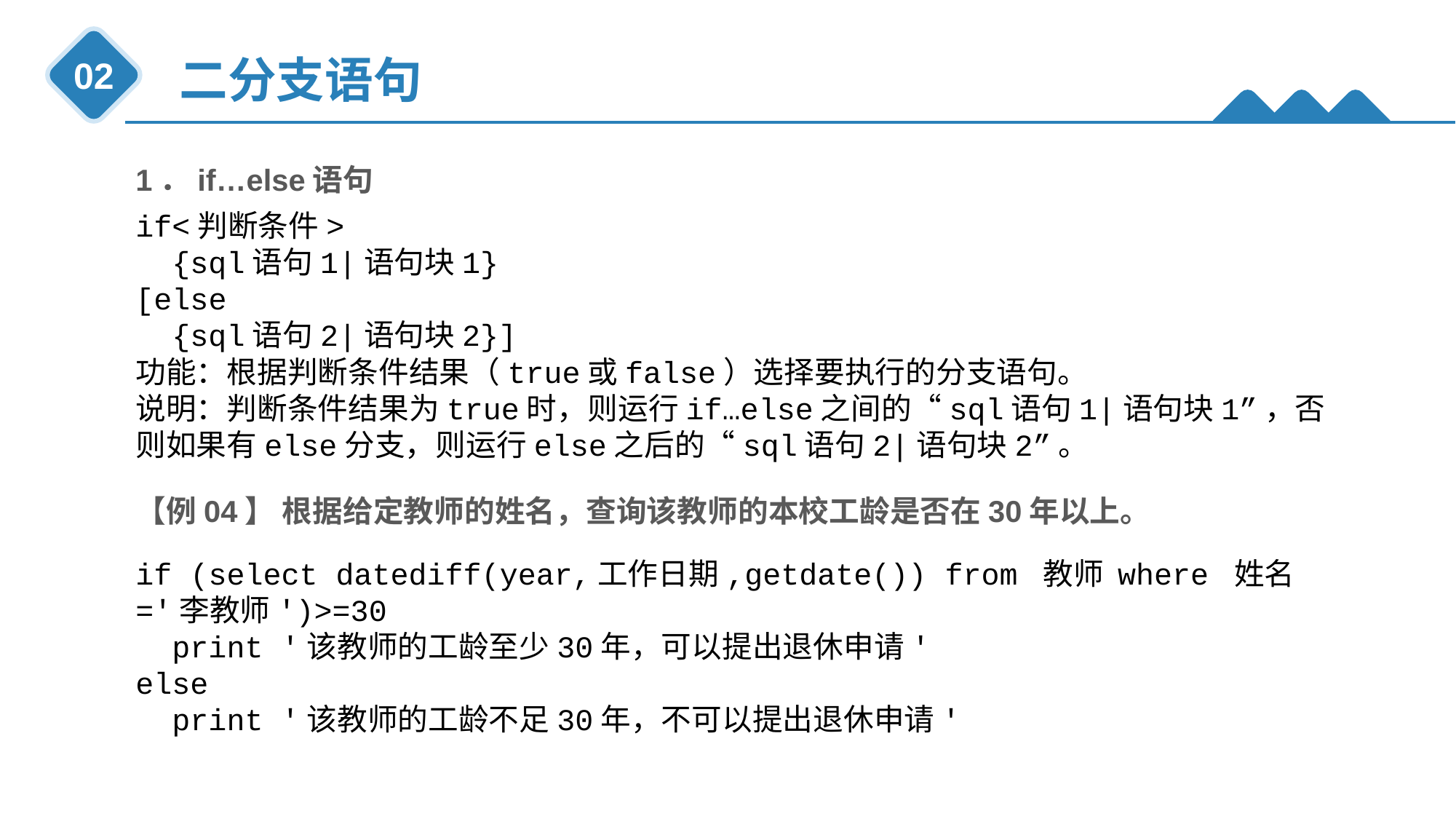

二分支语句
02

1．if…else语句
if<判断条件>
  {sql语句1|语句块1}
[else
  {sql语句2|语句块2}]
功能：根据判断条件结果（true或false）选择要执行的分支语句。
说明：判断条件结果为true时，则运行if…else之间的“sql语句1|语句块1”，否则如果有else分支，则运行else之后的“sql语句2|语句块2”。
【例04】 根据给定教师的姓名，查询该教师的本校工龄是否在30年以上。
if (select datediff(year,工作日期,getdate()) from 教师 where 姓名='李教师')>=30
  print '该教师的工龄至少30年，可以提出退休申请'
else
  print '该教师的工龄不足30年，不可以提出退休申请'